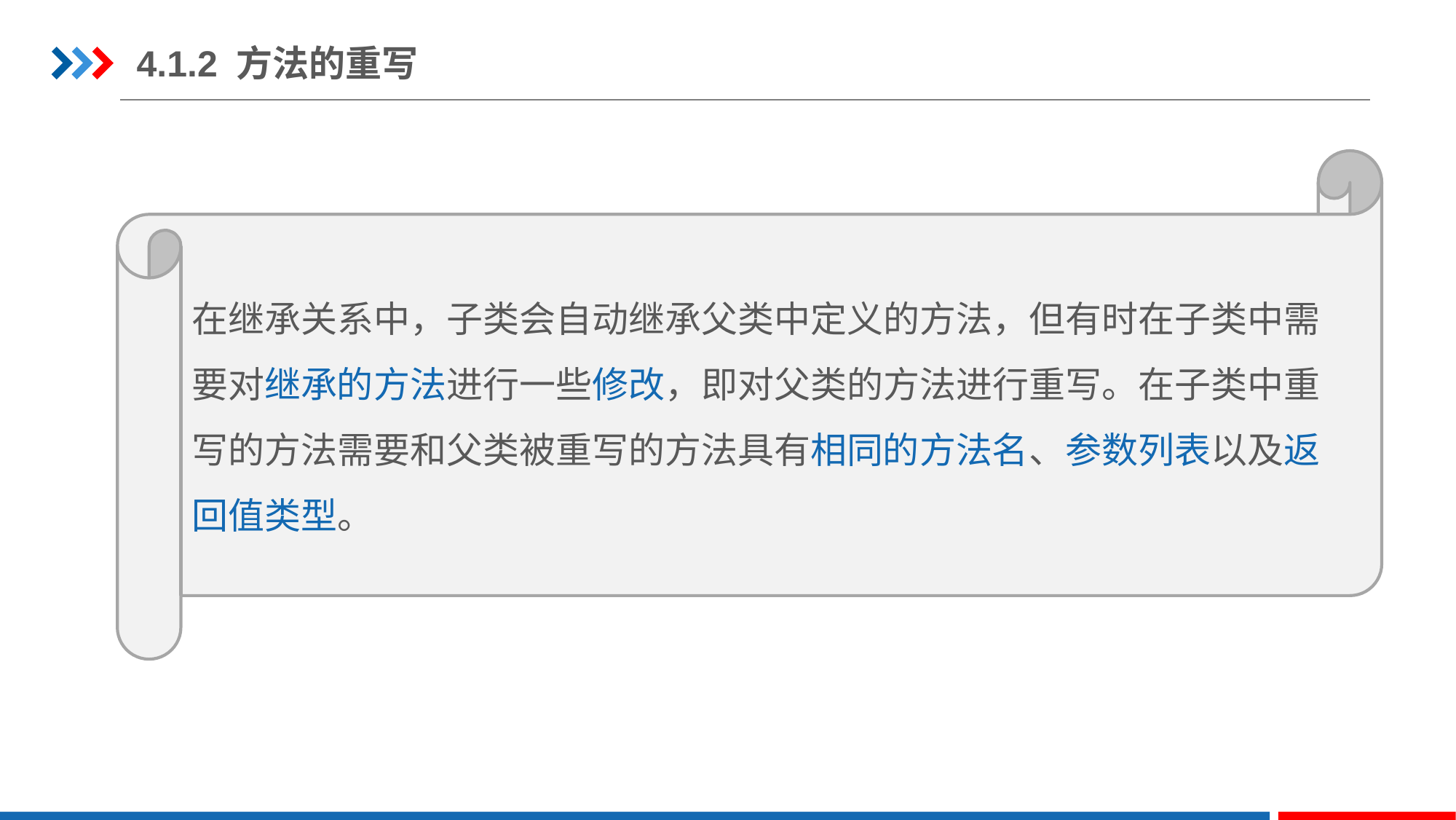

4.1.2 方法的重写
在继承关系中，子类会自动继承父类中定义的方法，但有时在子类中需要对继承的方法进行一些修改，即对父类的方法进行重写。在子类中重写的方法需要和父类被重写的方法具有相同的方法名、参数列表以及返回值类型。